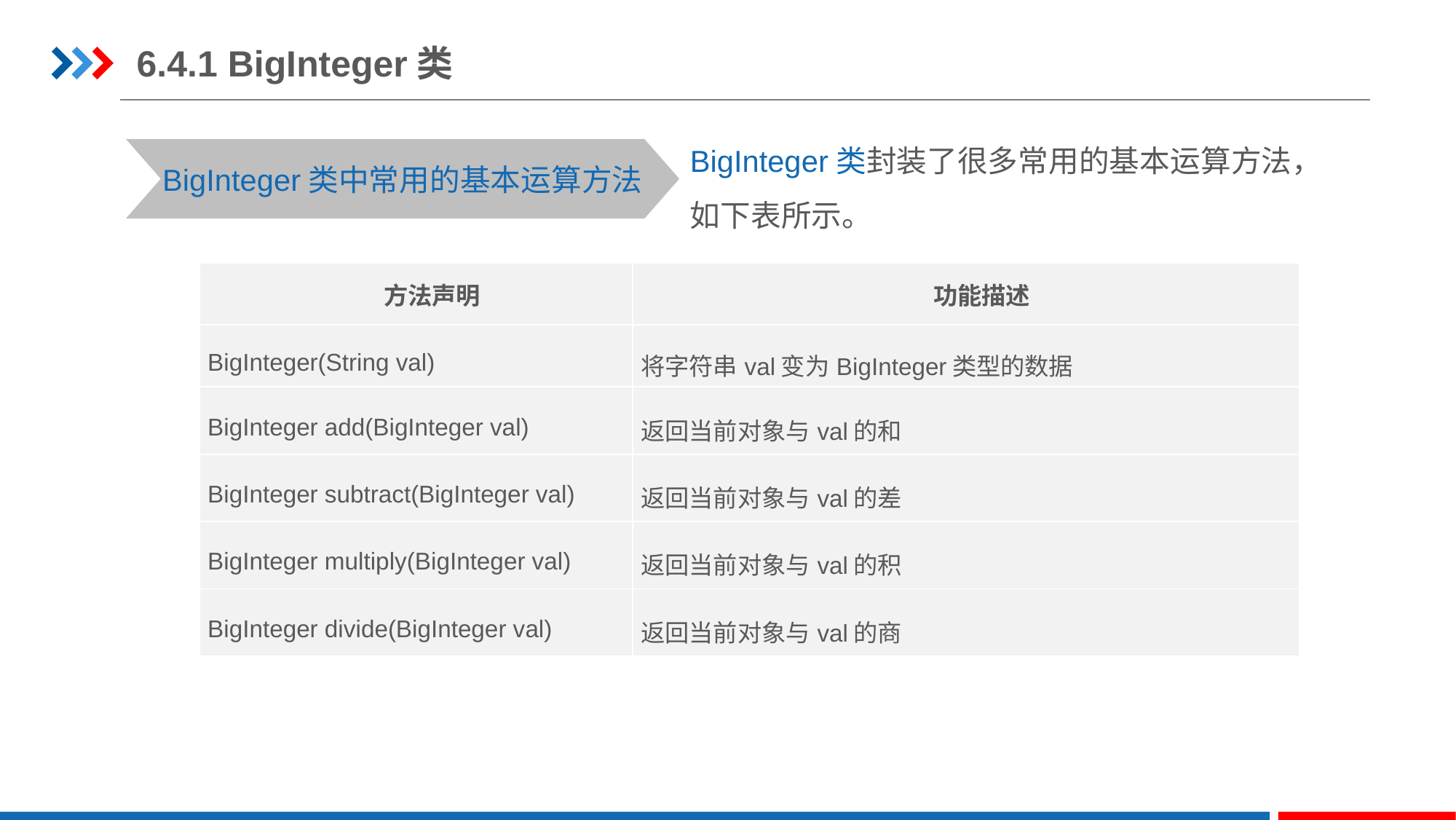

6.4.1 BigInteger类
BigInteger类封装了很多常用的基本运算方法，如下表所示。

BigInteger类中常用的基本运算方法
| 方法声明 | 功能描述 |
| --- | --- |
| BigInteger(String val) | 将字符串val变为BigInteger类型的数据 |
| BigInteger add(BigInteger val) | 返回当前对象与val的和 |
| BigInteger subtract(BigInteger val) | 返回当前对象与val的差 |
| BigInteger multiply(BigInteger val) | 返回当前对象与val的积 |
| BigInteger divide(BigInteger val) | 返回当前对象与val的商 |